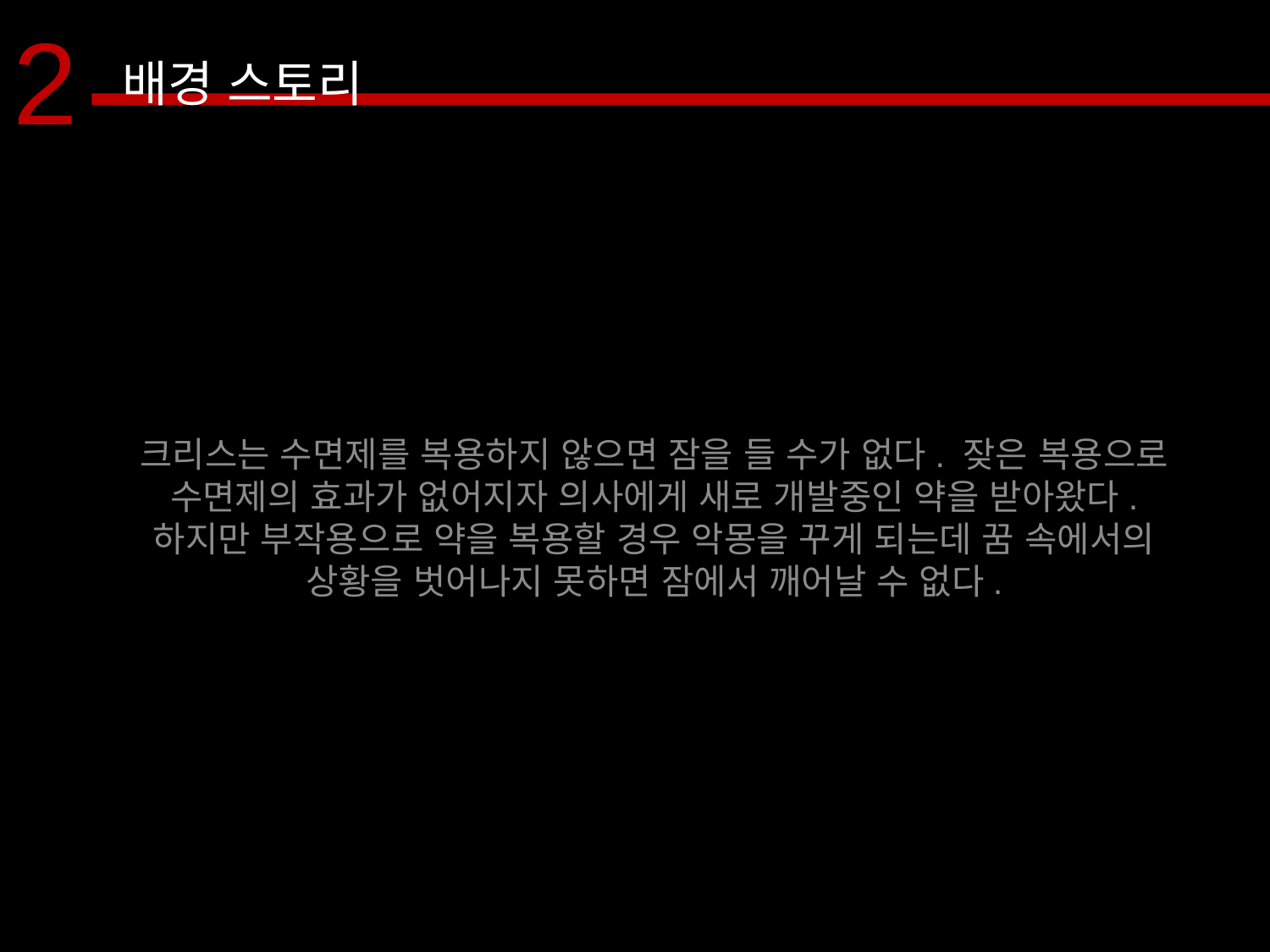

2
배경 스토리

크리스는 수면제를 복용하지 않으면 잠을 들 수가 없다. 잦은 복용으로 수면제의 효과가 없어지자 의사에게 새로 개발중인 약을 받아왔다. 하지만 부작용으로 약을 복용할 경우 악몽을 꾸게 되는데 꿈 속에서의 상황을 벗어나지 못하면 잠에서 깨어날 수 없다.